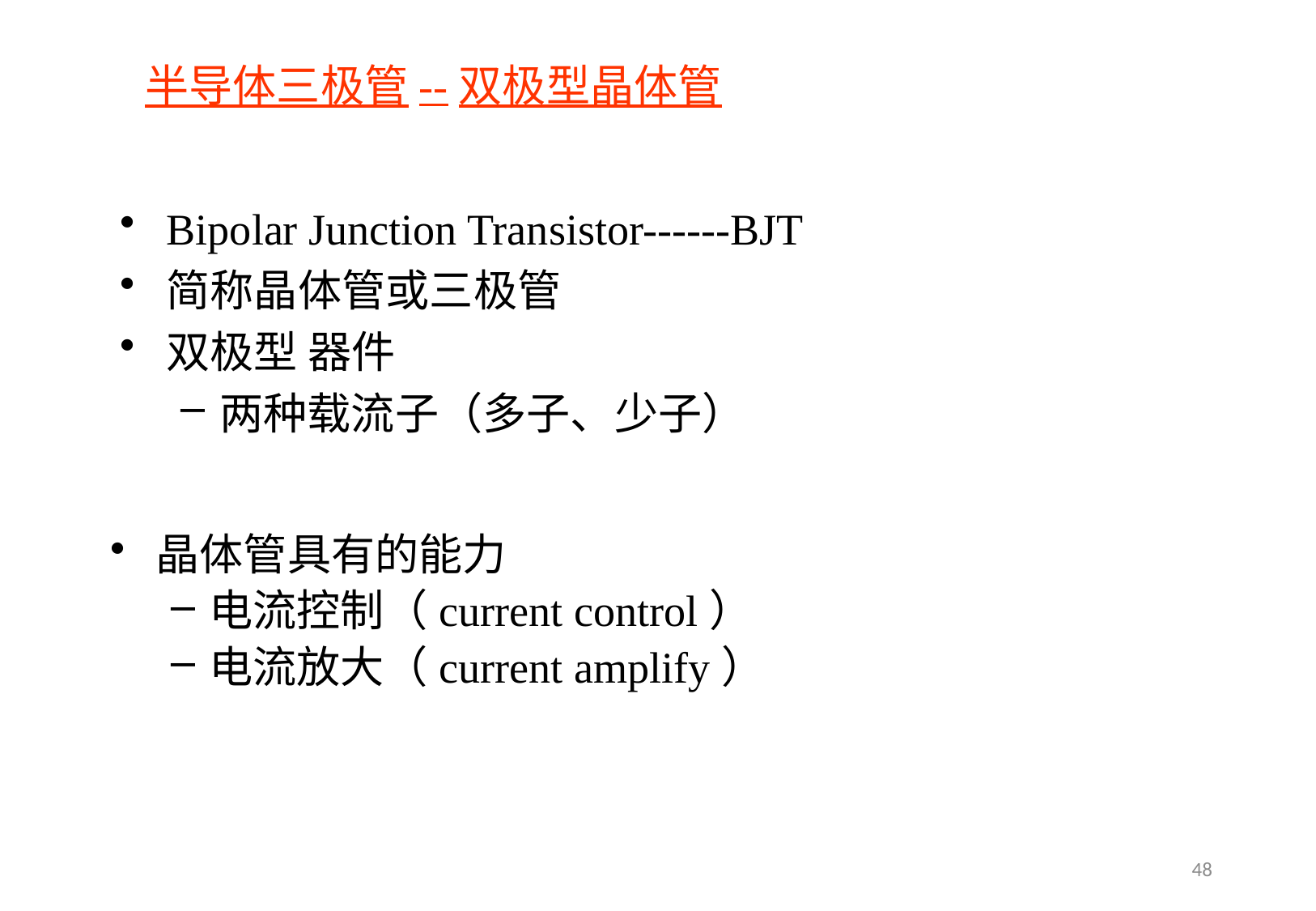

半导体三极管--双极型晶体管
Bipolar Junction Transistor------BJT
简称晶体管或三极管
双极型 器件
两种载流子（多子、少子）
晶体管具有的能力
电流控制（current control）
电流放大（current amplify）
48